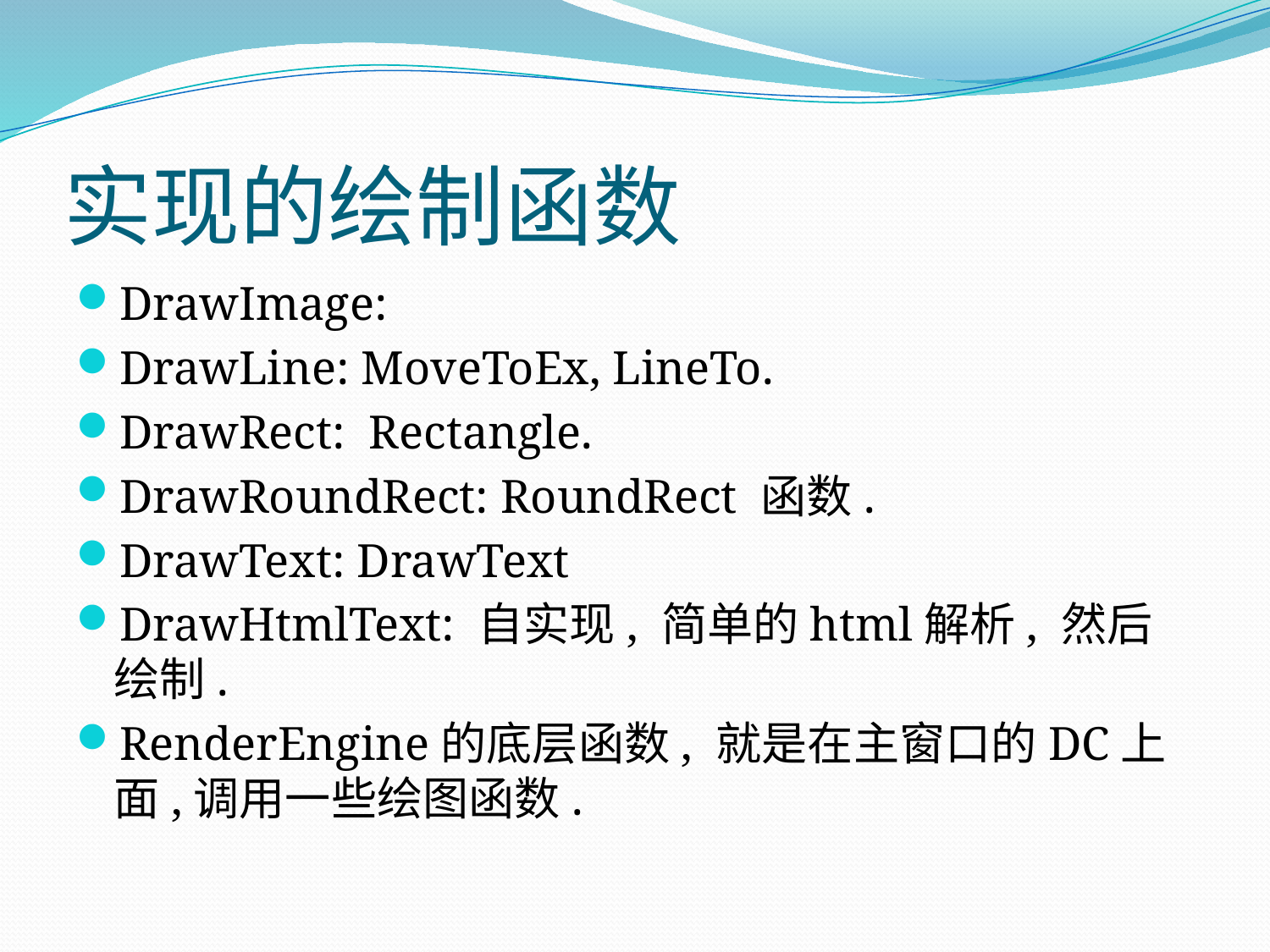

# 实现的绘制函数
DrawImage:
DrawLine: MoveToEx, LineTo.
DrawRect:  Rectangle.
DrawRoundRect: RoundRect 函数.
DrawText: DrawText
DrawHtmlText: 自实现, 简单的html解析, 然后绘制.
RenderEngine的底层函数, 就是在主窗口的DC上面,调用一些绘图函数.